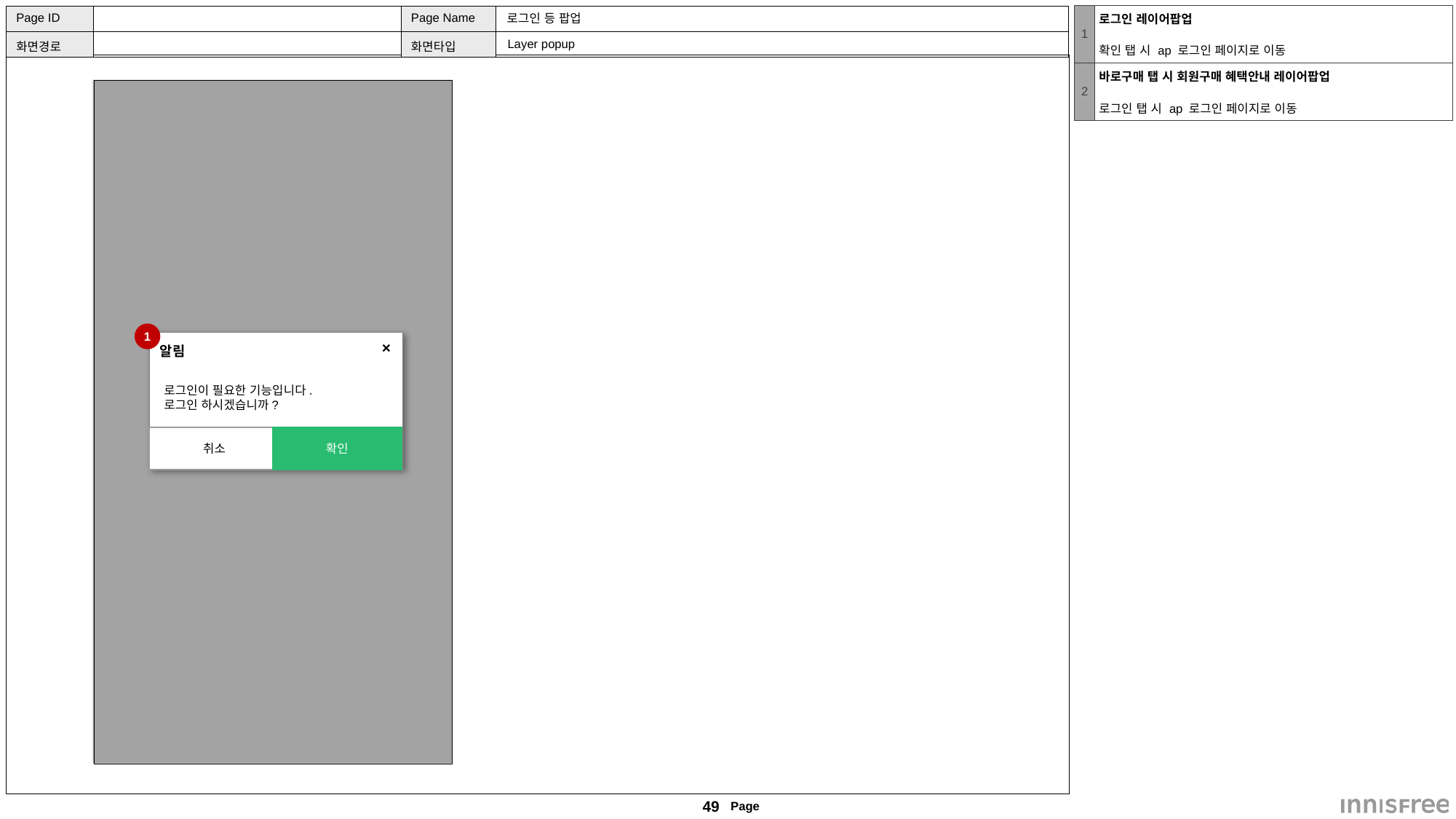

| 1 | 로그인 레이어팝업 확인 탭 시 ap 로그인 페이지로 이동 |
| --- | --- |
| 2 | 바로구매 탭 시 회원구매 혜택안내 레이어팝업 로그인 탭 시 ap 로그인 페이지로 이동 |

# 로그인 등 팝업
Layer popup

1
|  |
| --- |
×
알림
로그인이 필요한 기능입니다.
로그인 하시겠습니까?
취소
확인